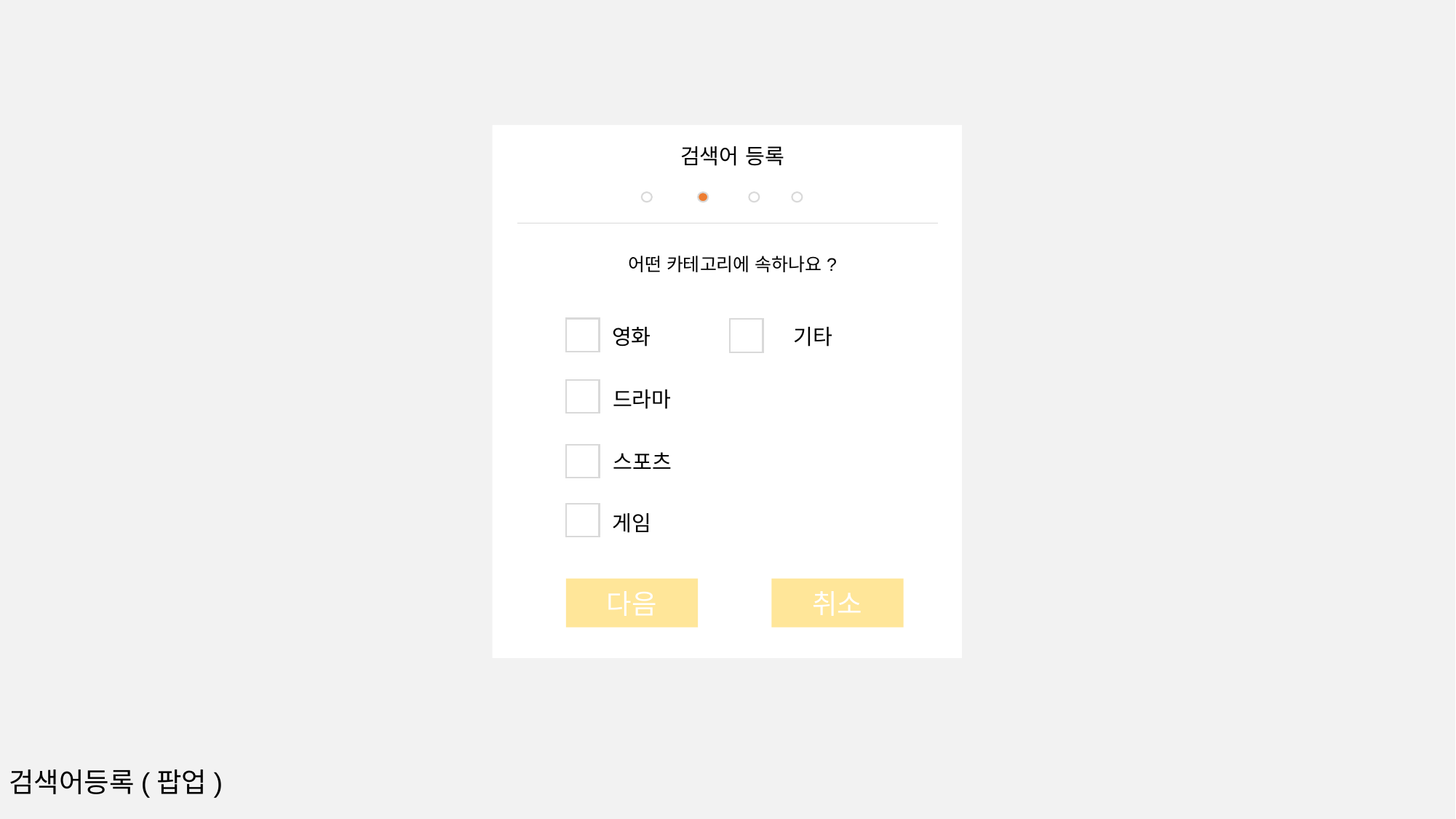

검색어 등록

어떤 카테고리에 속하나요?

영화
기타

드라마
스포츠

게임
다음
취소
검색어등록(팝업)